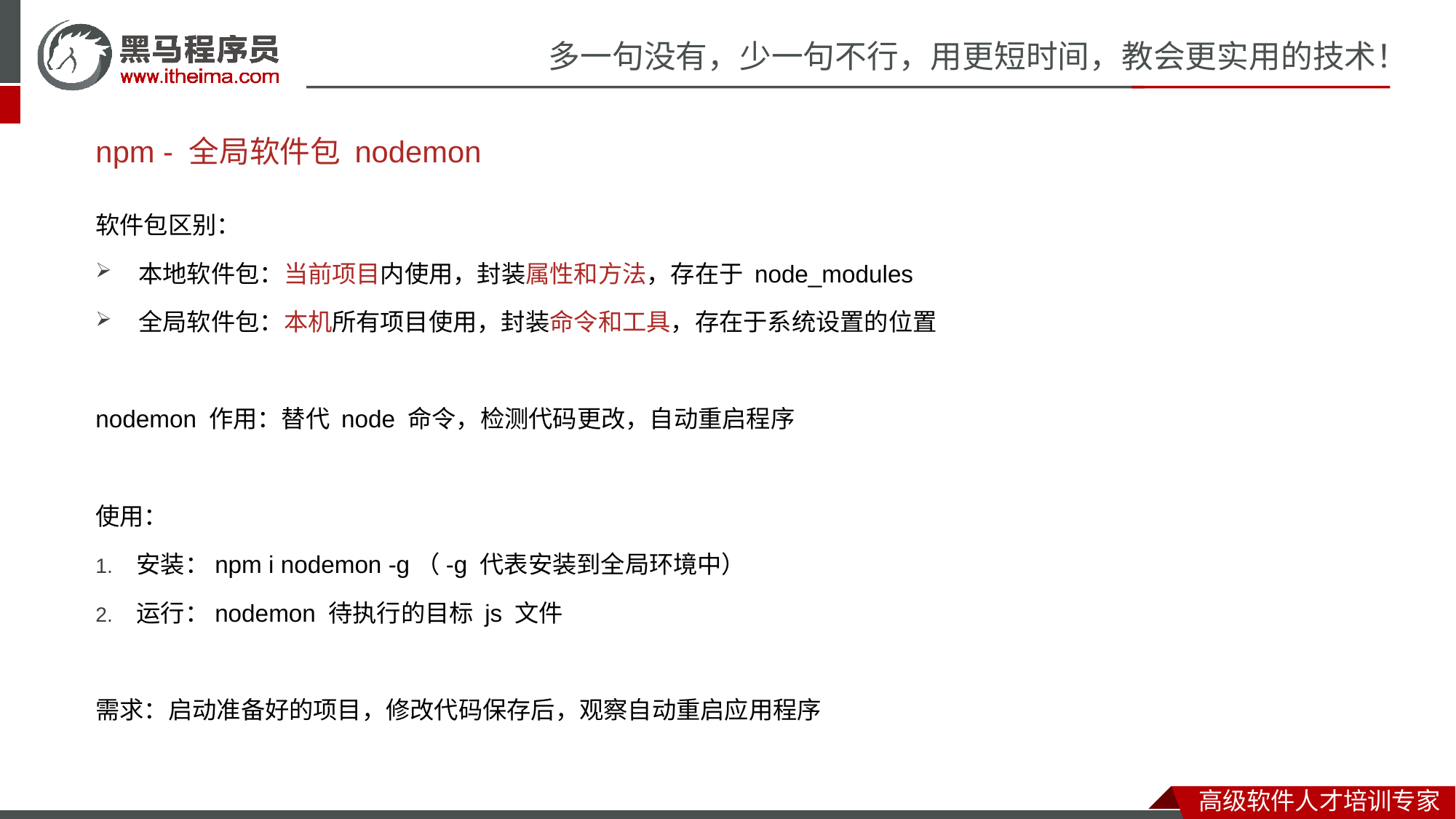

# npm - 全局软件包 nodemon
软件包区别：
本地软件包：当前项目内使用，封装属性和方法，存在于 node_modules
全局软件包：本机所有项目使用，封装命令和工具，存在于系统设置的位置

nodemon 作用：替代 node 命令，检测代码更改，自动重启程序

使用：
安装：npm i nodemon -g（-g 代表安装到全局环境中）
运行：nodemon 待执行的目标 js 文件

需求：启动准备好的项目，修改代码保存后，观察自动重启应用程序